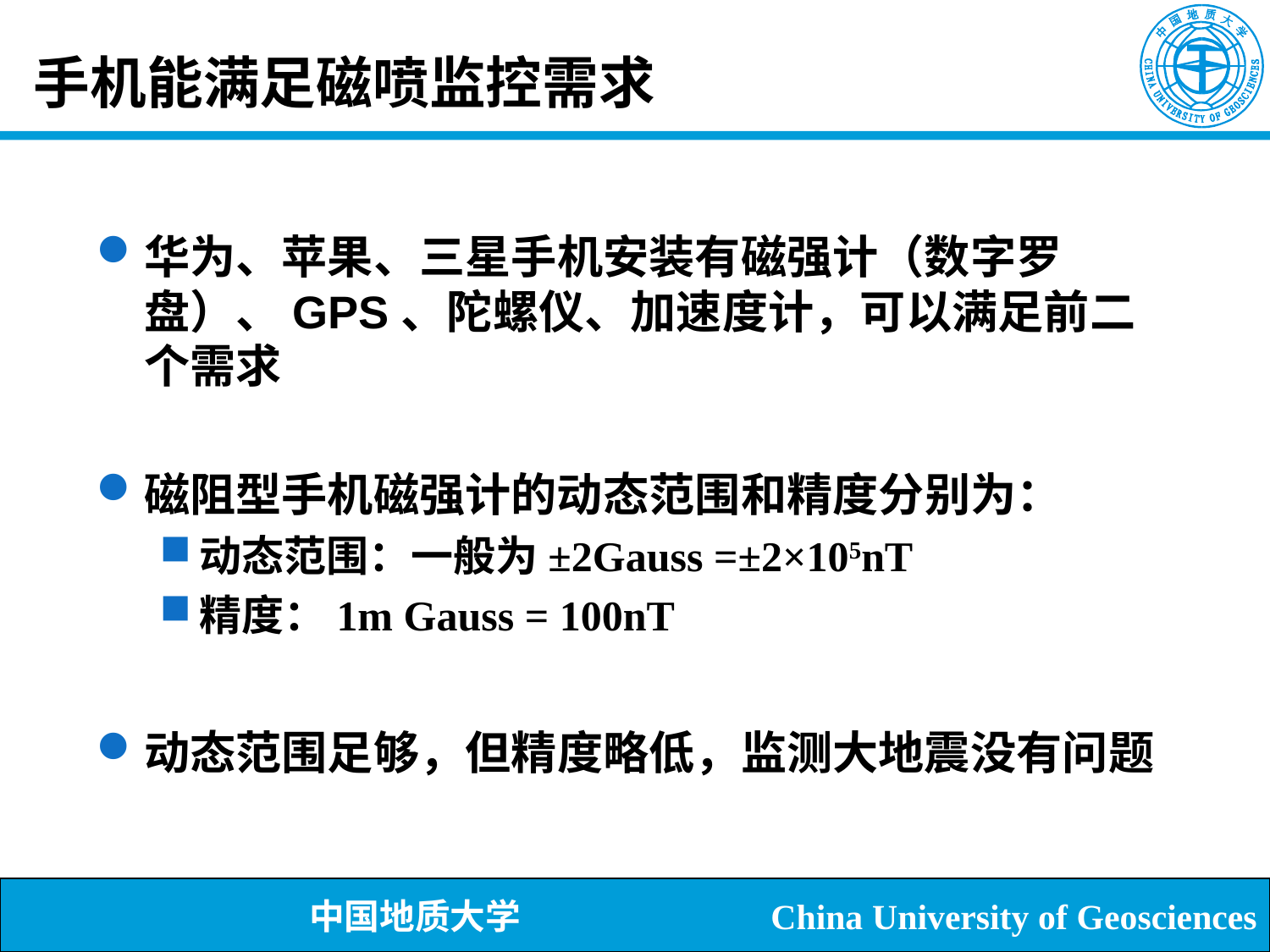

# 手机能满足磁喷监控需求
华为、苹果、三星手机安装有磁强计（数字罗盘）、GPS、陀螺仪、加速度计，可以满足前二个需求

磁阻型手机磁强计的动态范围和精度分别为：
动态范围：一般为±2Gauss =±2×105nT
精度：1m Gauss = 100nT

动态范围足够，但精度略低，监测大地震没有问题